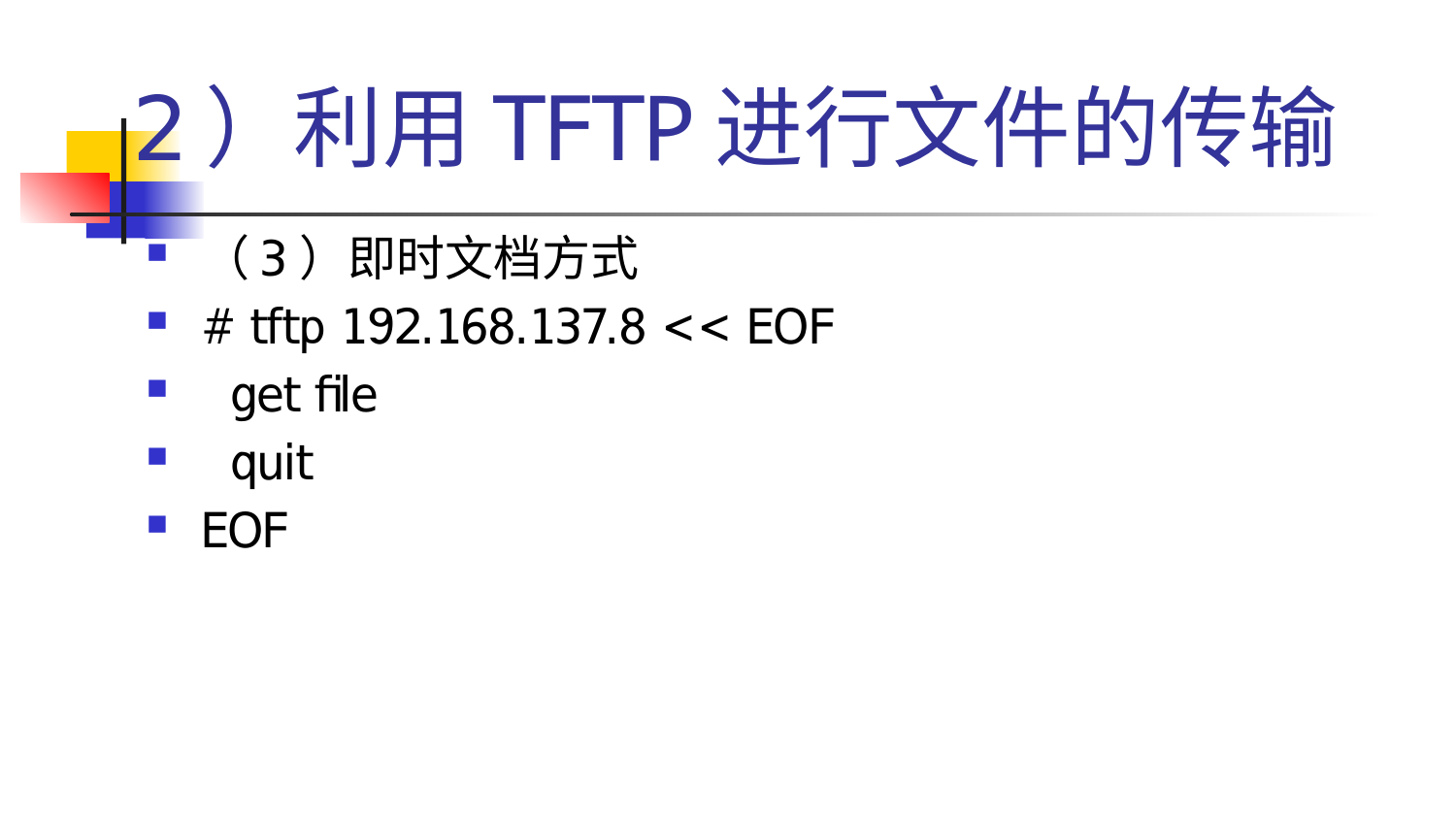

# 2）利用TFTP进行文件的传输
（3）即时文档方式
# tftp 192.168.137.8 << EOF
  get file
  quit
EOF